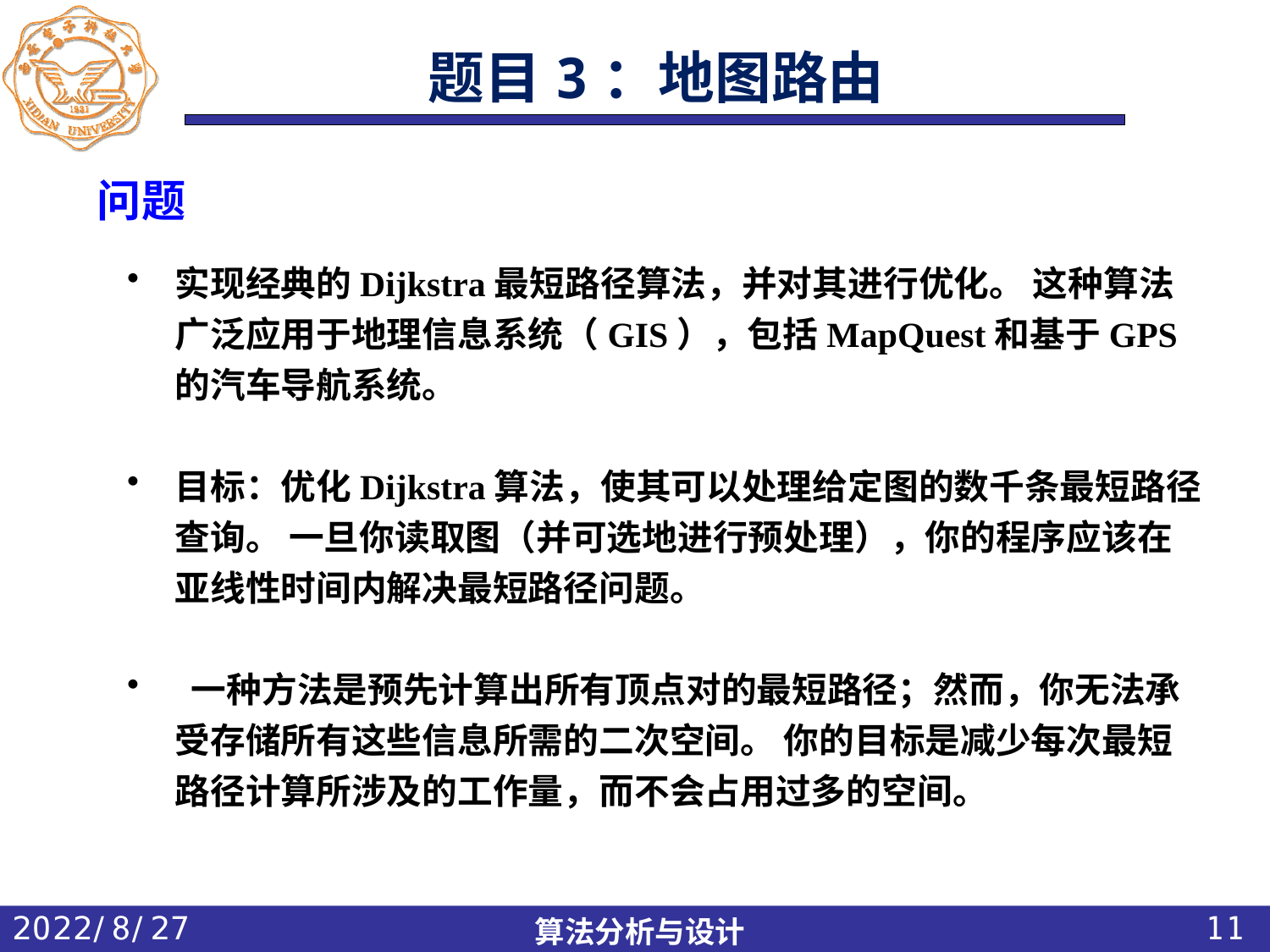

# 题目3：地图路由
问题
实现经典的Dijkstra最短路径算法，并对其进行优化。 这种算法广泛应用于地理信息系统（GIS），包括MapQuest和基于GPS的汽车导航系统。

目标：优化Dijkstra算法，使其可以处理给定图的数千条最短路径查询。 一旦你读取图（并可选地进行预处理），你的程序应该在亚线性时间内解决最短路径问题。

 一种方法是预先计算出所有顶点对的最短路径；然而，你无法承受存储所有这些信息所需的二次空间。 你的目标是减少每次最短路径计算所涉及的工作量，而不会占用过多的空间。
2022/8/27
11